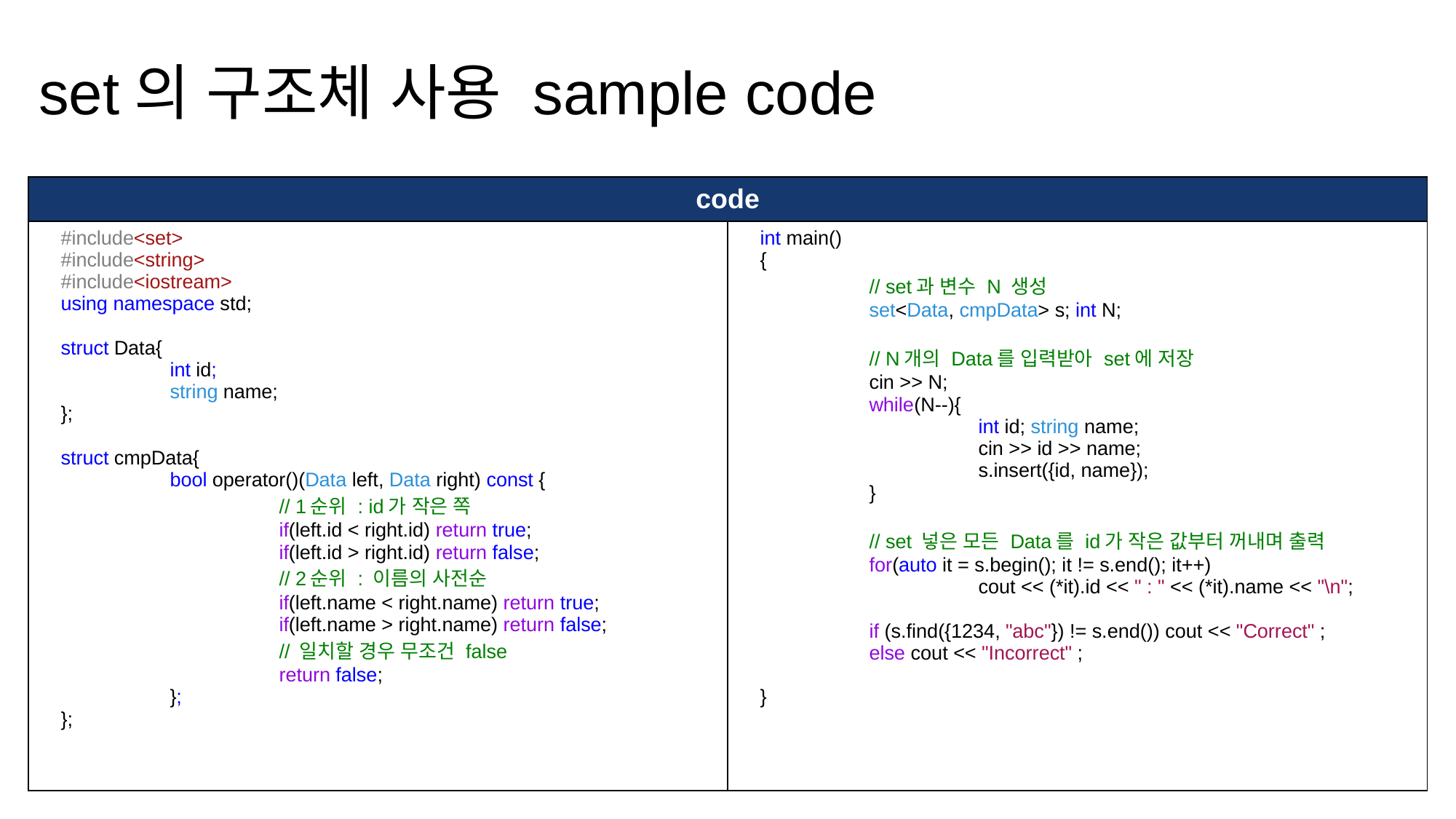

set의 구조체 사용 sample code
| code |  |
| --- | --- |
| #include<set> #include<string> #include<iostream> using namespace std; struct Data{ int id; string name; }; struct cmpData{ bool operator()(Data left, Data right) const { // 1순위 : id가 작은 쪽 if(left.id < right.id) return true; if(left.id > right.id) return false; // 2순위 : 이름의 사전순 if(left.name < right.name) return true; if(left.name > right.name) return false; // 일치할 경우 무조건 false return false; }; }; | int main() { // set과 변수 N 생성 set<Data, cmpData> s; int N; // N개의 Data를 입력받아 set에 저장 cin >> N; while(N--){ int id; string name; cin >> id >> name; s.insert({id, name}); } // set 넣은 모든 Data를 id가 작은 값부터 꺼내며 출력 for(auto it = s.begin(); it != s.end(); it++) cout << (\*it).id << " : " << (\*it).name << "\n"; if (s.find({1234, "abc"}) != s.end()) cout << "Correct" ; else cout << "Incorrect" ; } |